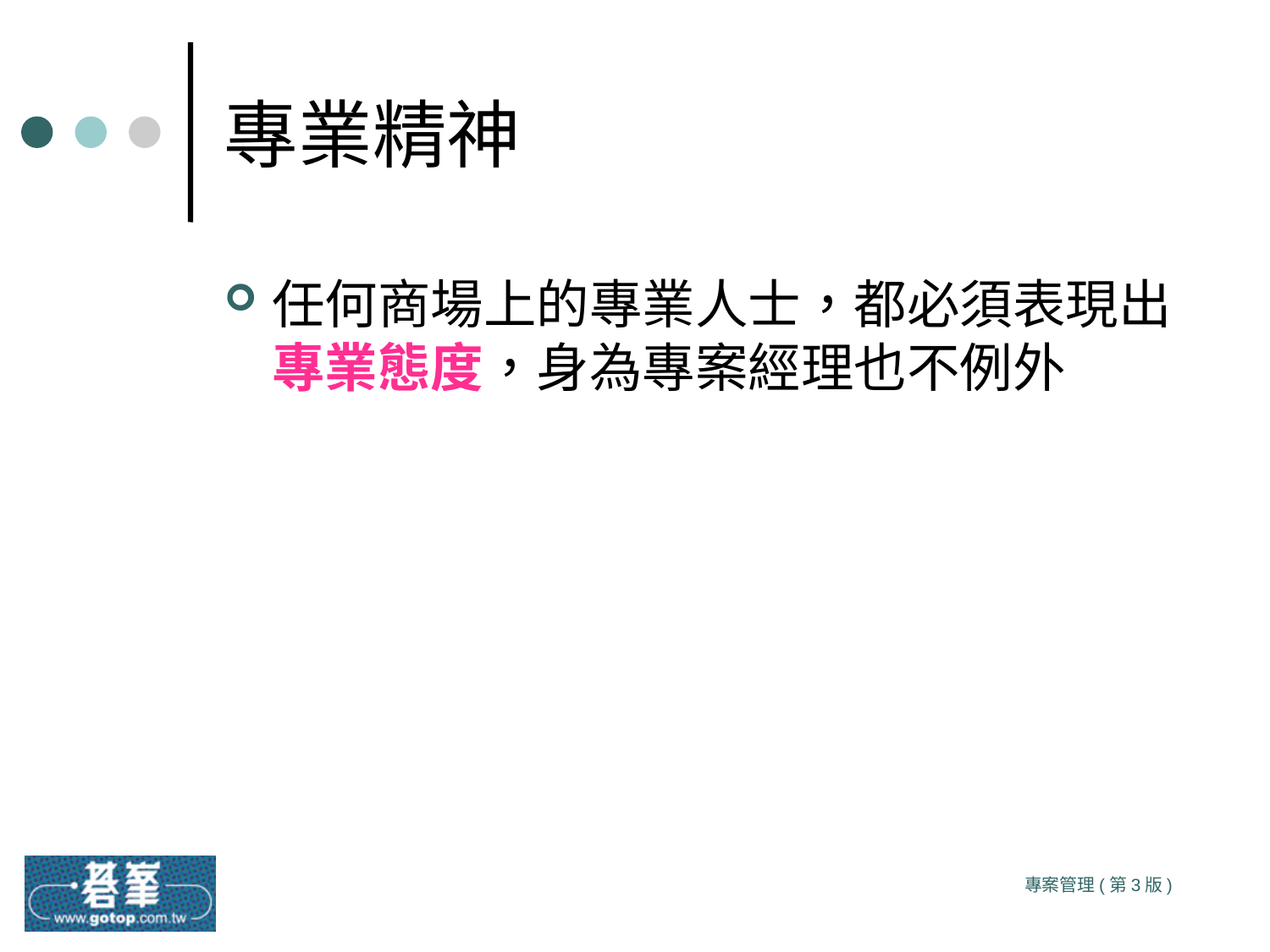

# 專業精神
任何商場上的專業人士，都必須表現出專業態度，身為專案經理也不例外
專案管理(第3版)